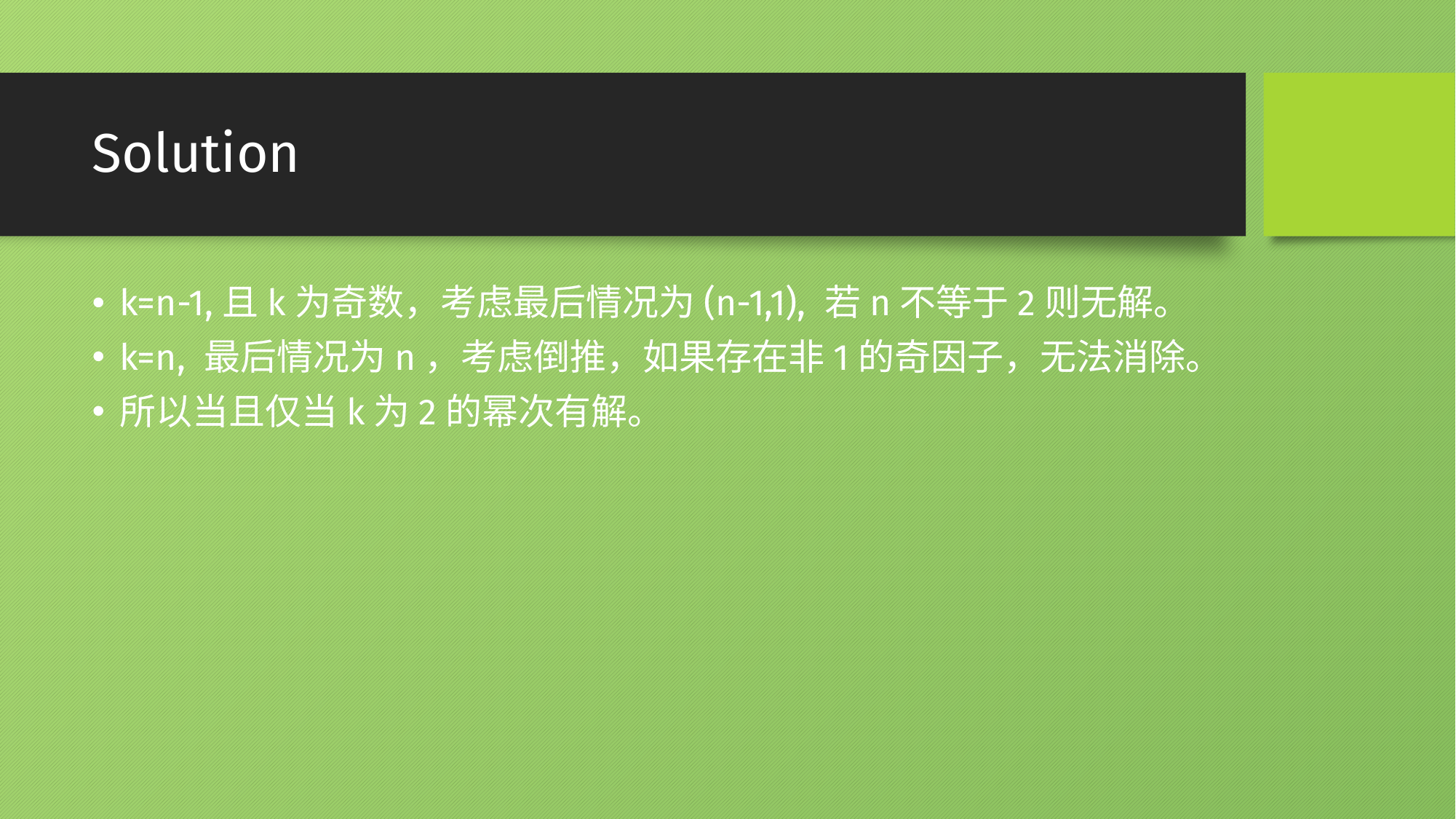

# Solution
k=n-1,且k为奇数，考虑最后情况为(n-1,1), 若n不等于2则无解。
k=n, 最后情况为n，考虑倒推，如果存在非1的奇因子，无法消除。
所以当且仅当k为2的幂次有解。